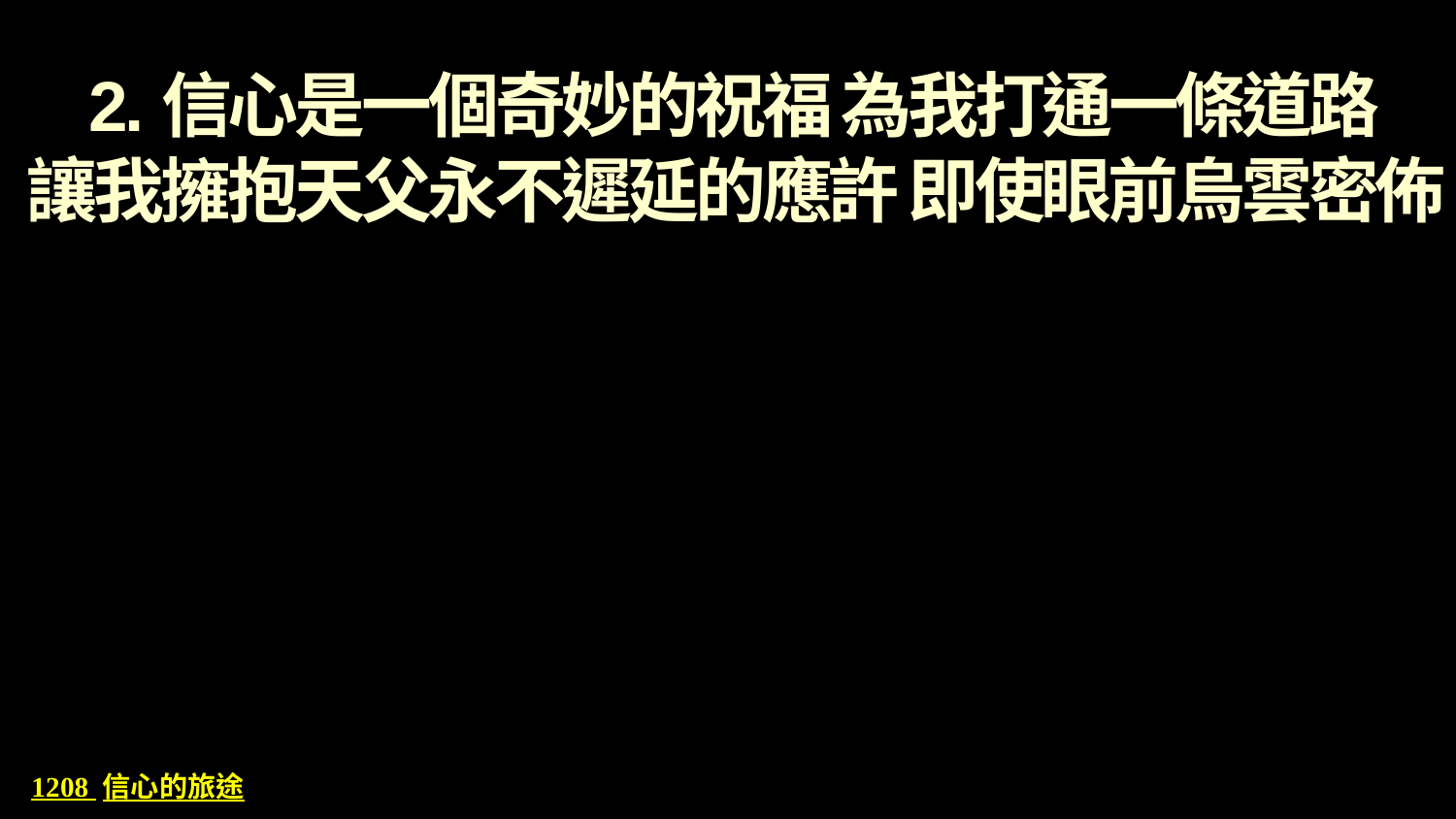

# 2.信心是一個奇妙的祝福 為我打通一條道路 讓我擁抱天父永不遲延的應許 即使眼前烏雲密佈
1208 信心的旅途